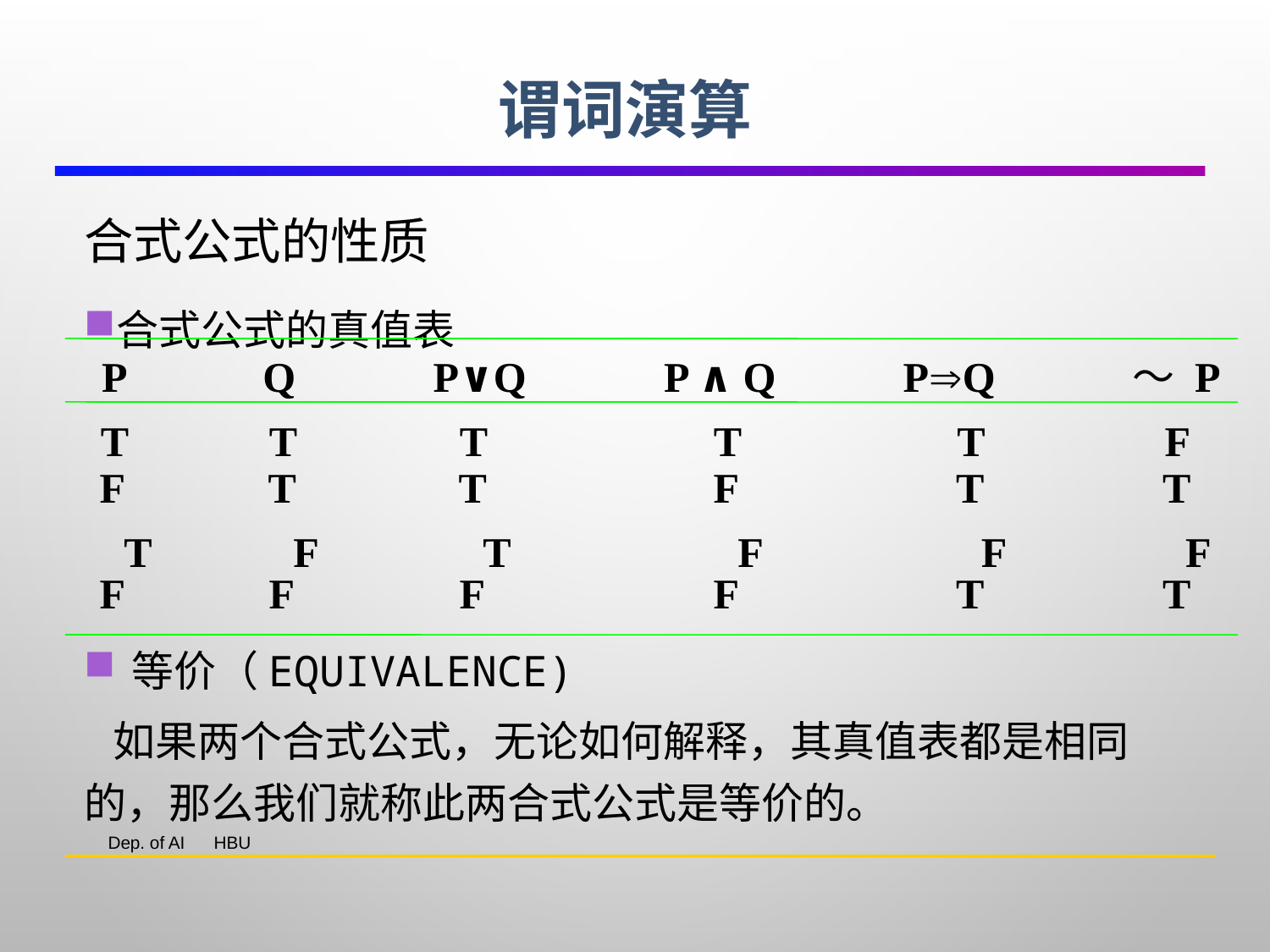

# 谓词演算
合式公式的性质
合式公式的真值表

等价（Equivalence)
  如果两个合式公式，无论如何解释，其真值表都是相同的，那么我们就称此两合式公式是等价的。

P             Q             P∨Q             P ∧ Q            P⇒Q            ～ P

T	    T	          T	          T	         T                 F
F	    T	          T	          F	         T                 T
F	    F	          F	          F	         T                 T

T	    F	          T	          F	         F                 F
Dep. of AI      HBU

19